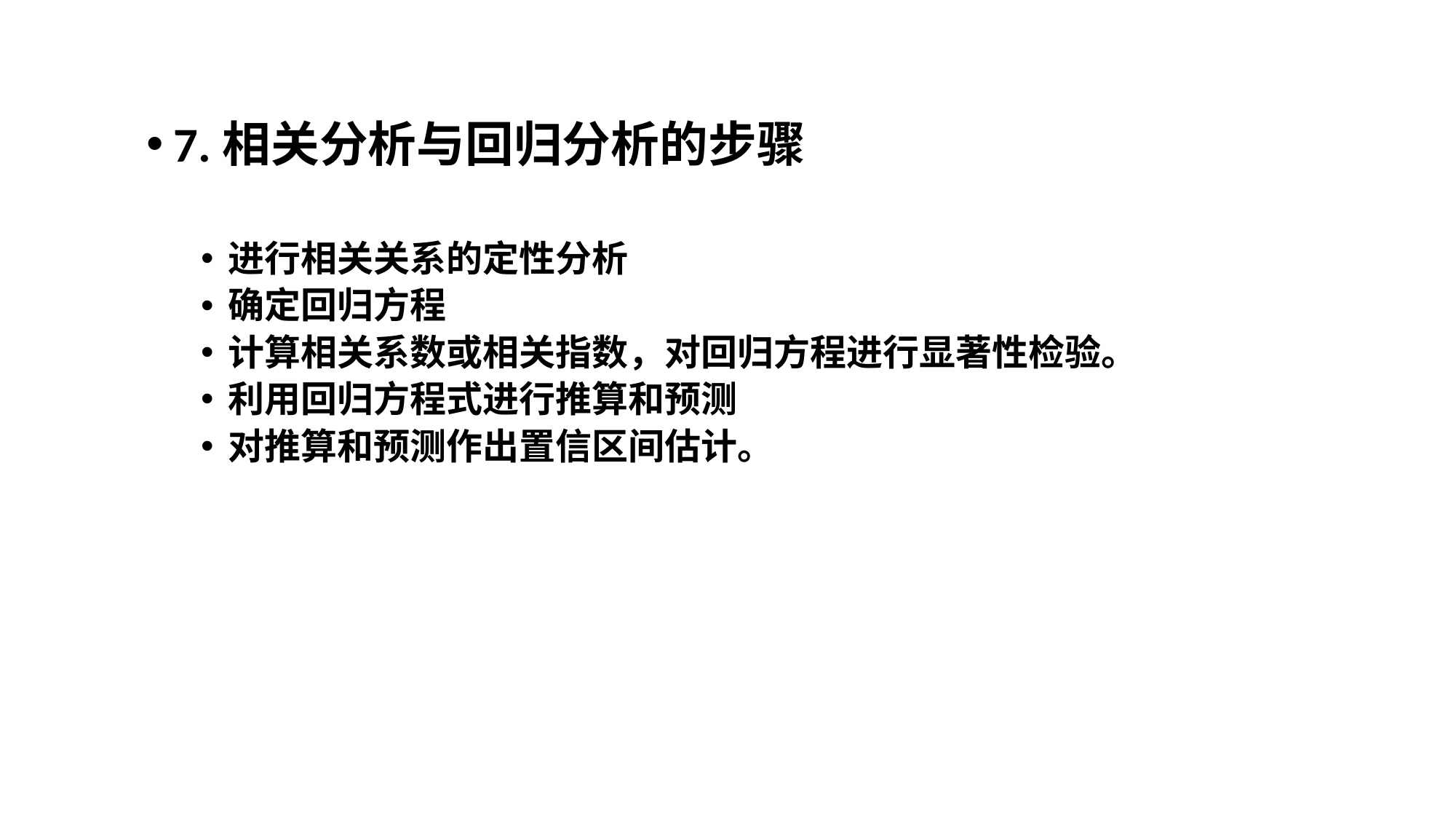

7.相关分析与回归分析的步骤

进行相关关系的定性分析
确定回归方程
计算相关系数或相关指数，对回归方程进行显著性检验。
利用回归方程式进行推算和预测
对推算和预测作出置信区间估计。